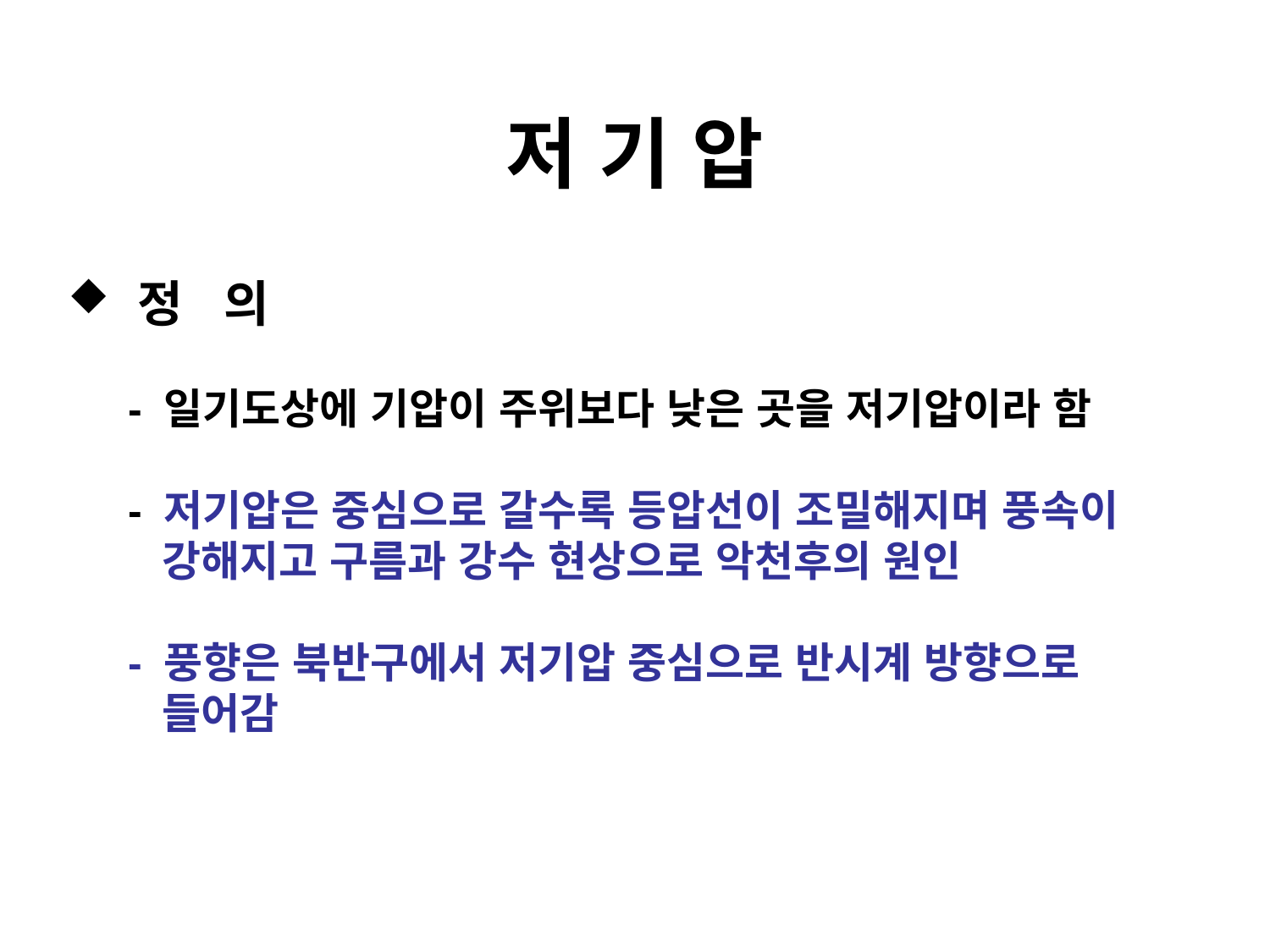

# 저 기 압
 정   의
    - 일기도상에 기압이 주위보다 낮은 곳을 저기압이라 함
    - 저기압은 중심으로 갈수록 등압선이 조밀해지며 풍속이
      강해지고 구름과 강수 현상으로 악천후의 원인
    - 풍향은 북반구에서 저기압 중심으로 반시계 방향으로
      들어감